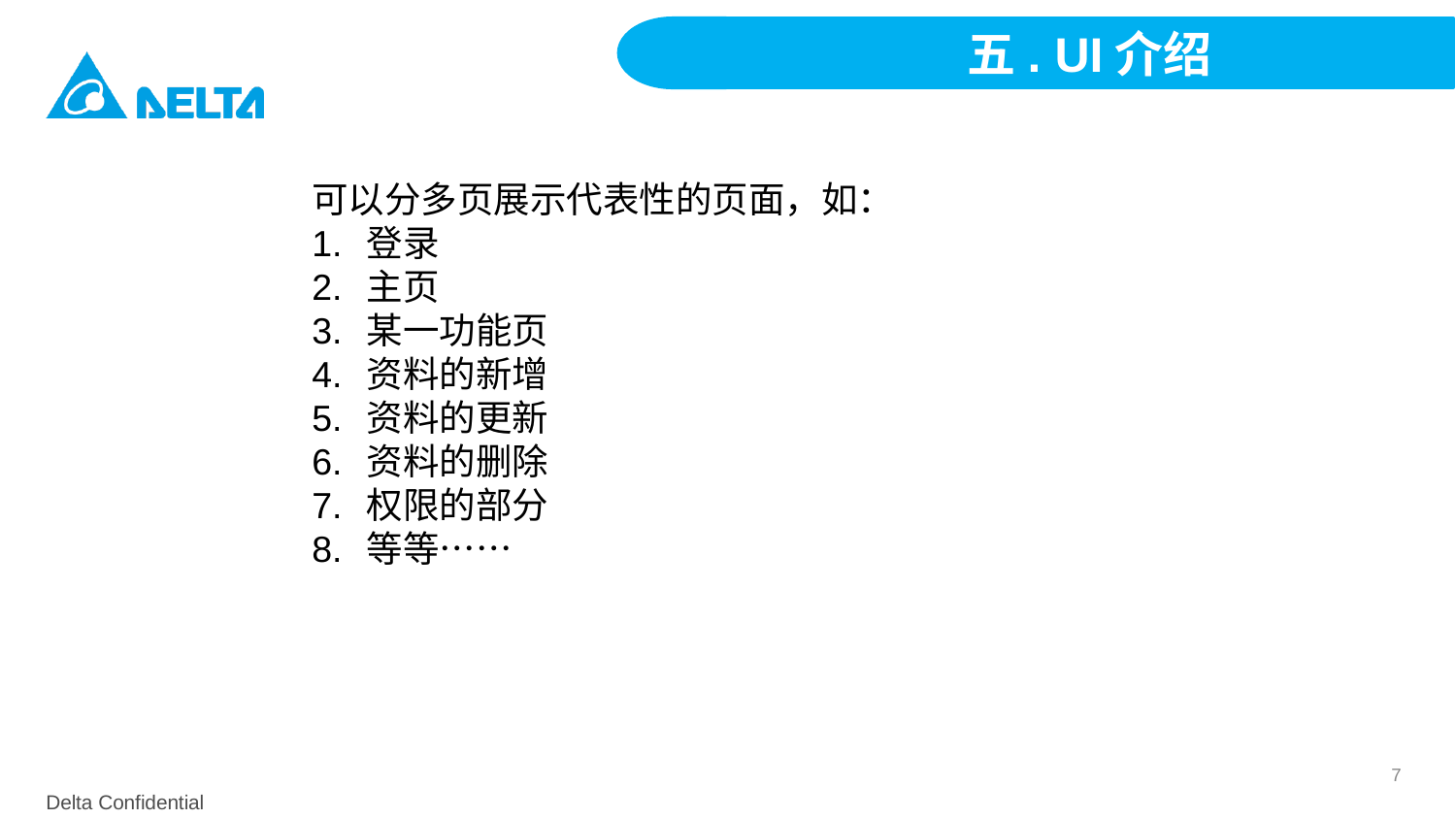

五. UI介绍

可以分多页展示代表性的页面，如：
登录
主页
某一功能页
资料的新增
资料的更新
资料的删除
权限的部分
等等……
7